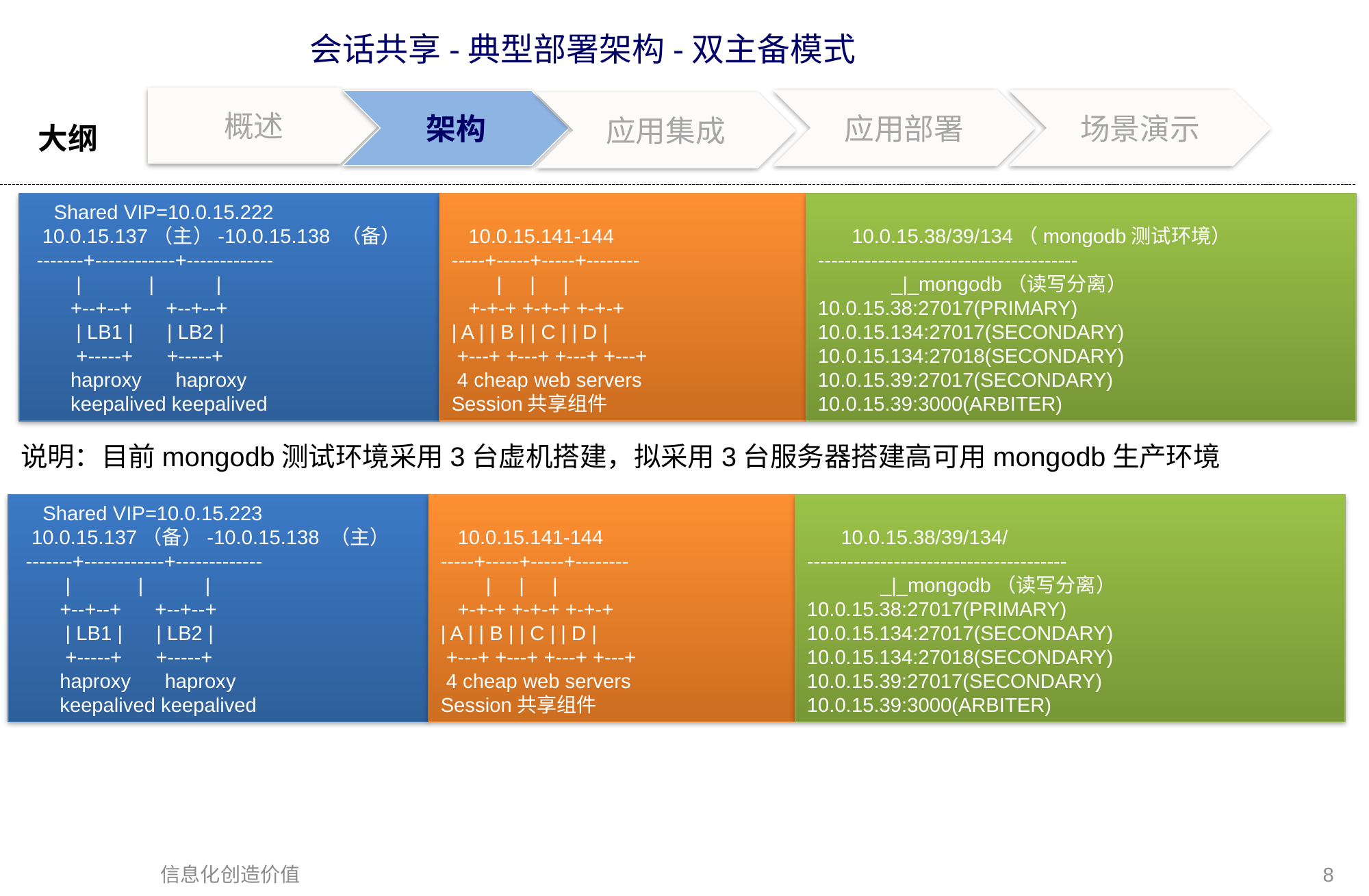

# 会话共享-典型部署架构-双主备模式
大纲
概述
架构
应用部署
场景演示
应用集成
    Shared VIP=10.0.15.222
  10.0.15.137（主）-10.0.15.138 （备）
 -------+------------+-------------
        |            |           |
       +--+--+      +--+--+
        | LB1 |      | LB2 |
        +-----+      +-----+
       haproxy      haproxy
       keepalived keepalived

   10.0.15.141-144
-----+-----+-----+--------
        |     |     |
   +-+-+ +-+-+ +-+-+
| A | | B | | C | | D |
 +---+ +---+ +---+ +---+
 4 cheap web servers
Session共享组件

      10.0.15.38/39/134（mongodb测试环境）
---------------------------------------
             _|_mongodb（读写分离）
10.0.15.38:27017(PRIMARY)
10.0.15.134:27017(SECONDARY)
10.0.15.134:27018(SECONDARY)
10.0.15.39:27017(SECONDARY)
10.0.15.39:3000(ARBITER)
说明：目前mongodb测试环境采用3台虚机搭建，拟采用3台服务器搭建高可用mongodb生产环境
    Shared VIP=10.0.15.223
  10.0.15.137（备）-10.0.15.138 （主）
 -------+------------+-------------
        |            |           |
       +--+--+      +--+--+
        | LB1 |      | LB2 |
        +-----+      +-----+
       haproxy      haproxy
       keepalived keepalived

   10.0.15.141-144
-----+-----+-----+--------
        |     |     |
   +-+-+ +-+-+ +-+-+
| A | | B | | C | | D |
 +---+ +---+ +---+ +---+
 4 cheap web servers
Session共享组件

      10.0.15.38/39/134/
---------------------------------------
             _|_mongodb（读写分离）
10.0.15.38:27017(PRIMARY)
10.0.15.134:27017(SECONDARY)
10.0.15.134:27018(SECONDARY)
10.0.15.39:27017(SECONDARY)
10.0.15.39:3000(ARBITER)
8
信息化创造价值